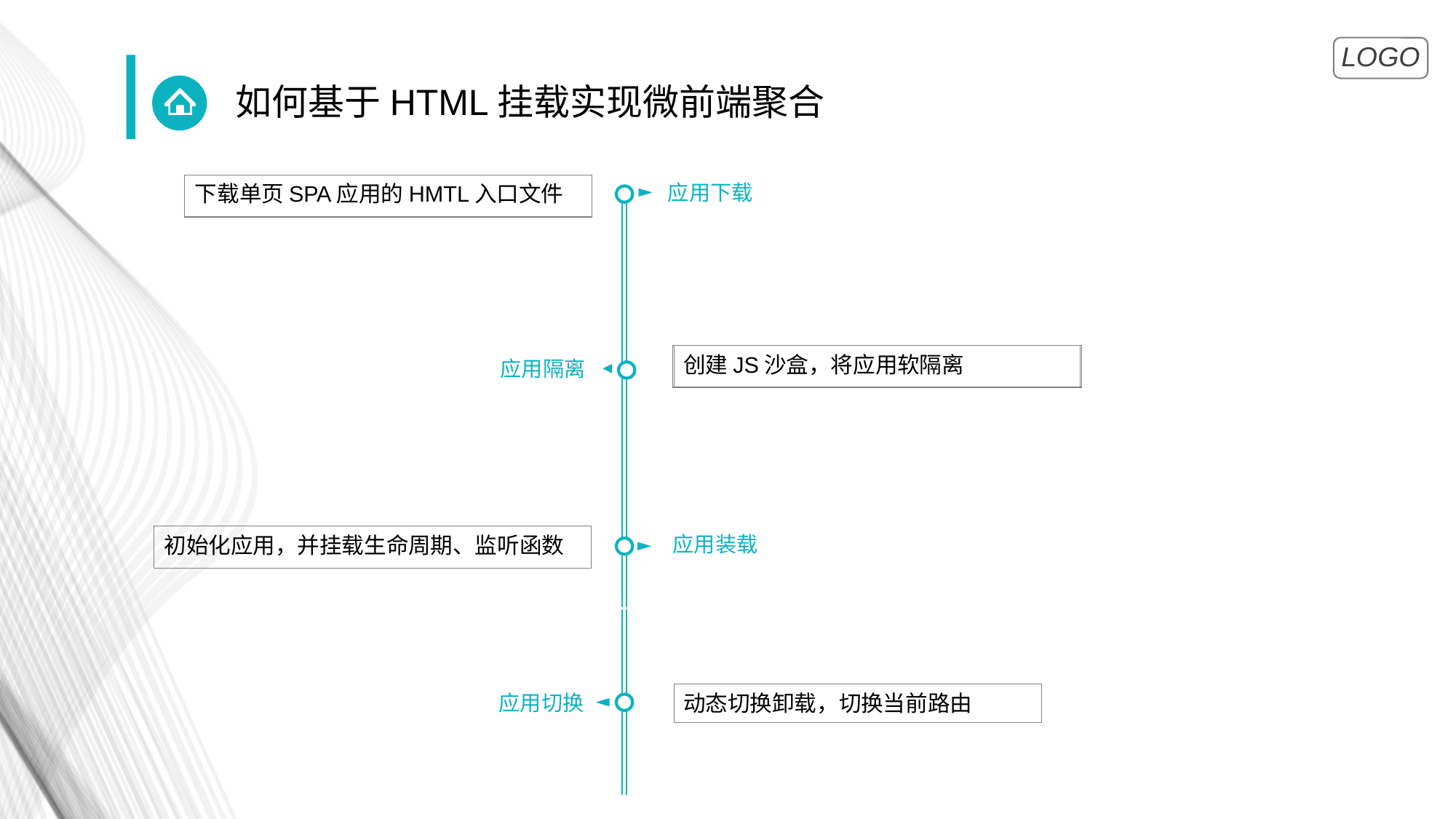

如何基于HTML挂载实现微前端聚合

应用下载

下载单页SPA应用的HMTL入口文件

创建JS沙盒，将应用软隔离

应用隔离

应用装载

初始化应用，并挂载生命周期、监听函数

应用切换

动态切换卸载，切换当前路由